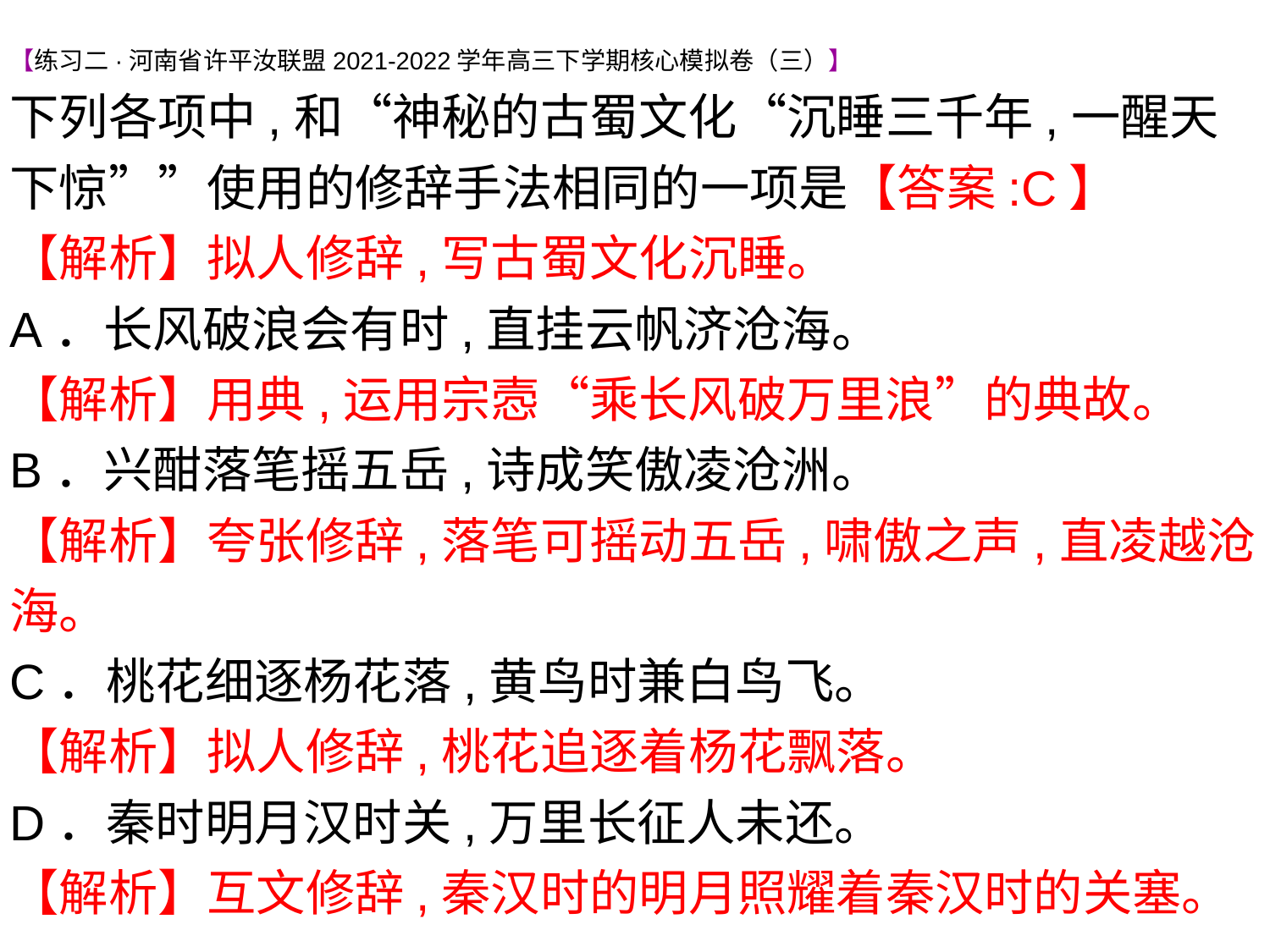

【练习二·河南省许平汝联盟2021-2022学年高三下学期核心模拟卷（三）】
下列各项中,和“神秘的古蜀文化“沉睡三千年,一醒天下惊””使用的修辞手法相同的一项是【答案:C】
【解析】拟人修辞,写古蜀文化沉睡。
A．长风破浪会有时,直挂云帆济沧海。
【解析】用典,运用宗悫“乘长风破万里浪”的典故。
B．兴酣落笔摇五岳,诗成笑傲凌沧洲。
【解析】夸张修辞,落笔可摇动五岳,啸傲之声,直凌越沧海。
C．桃花细逐杨花落,黄鸟时兼白鸟飞。
【解析】拟人修辞,桃花追逐着杨花飘落。
D．秦时明月汉时关,万里长征人未还。
【解析】互文修辞,秦汉时的明月照耀着秦汉时的关塞。